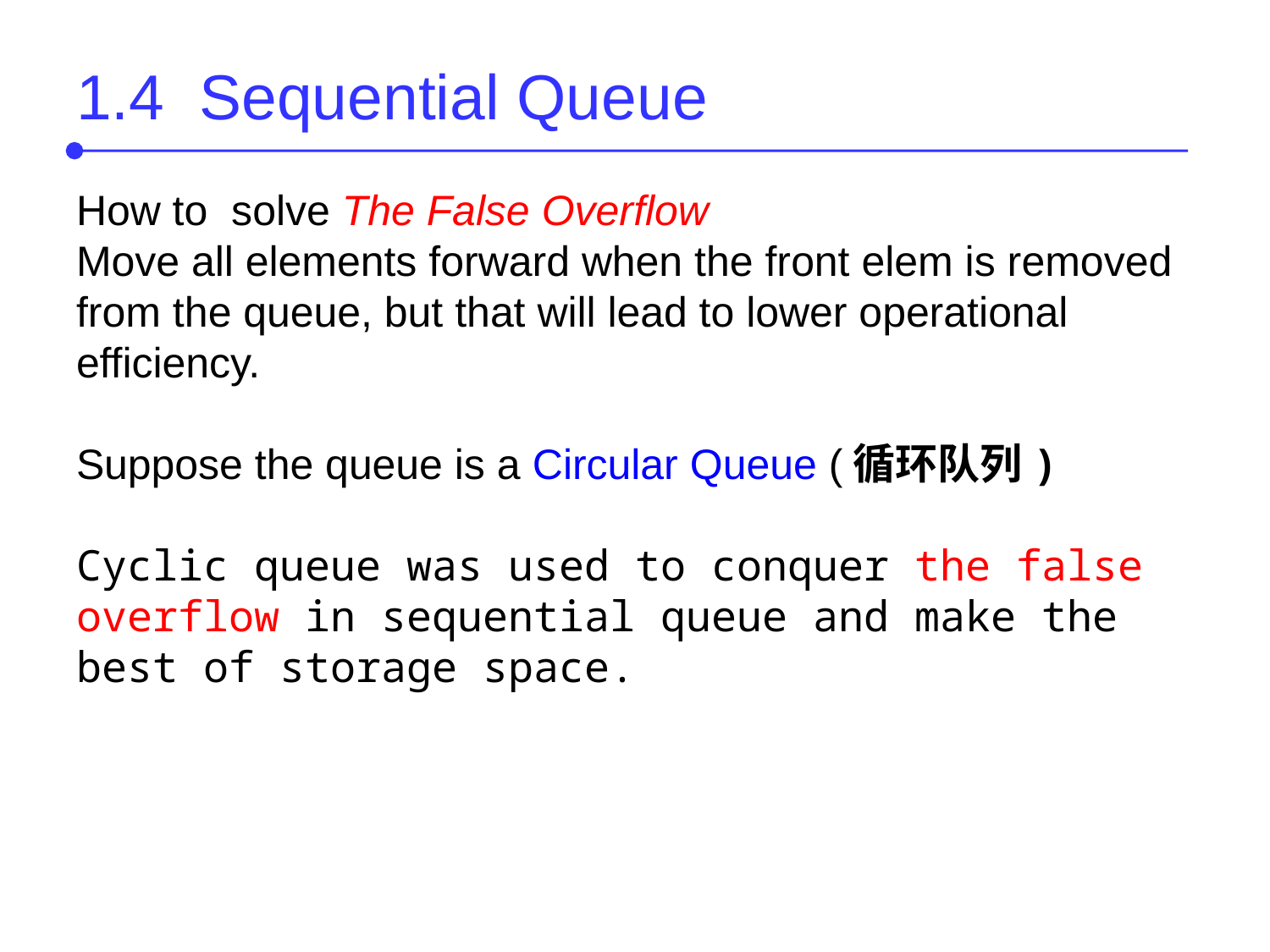

How to  solve The False Overflow
Move all elements forward when the front elem is removed  from the queue, but that will lead to lower operational efficiency.

Suppose the queue is a Circular Queue (循环队列)

Cyclic queue was used to conquer the false overflow in sequential queue and make the best of storage space.
1.4  Sequential Queue